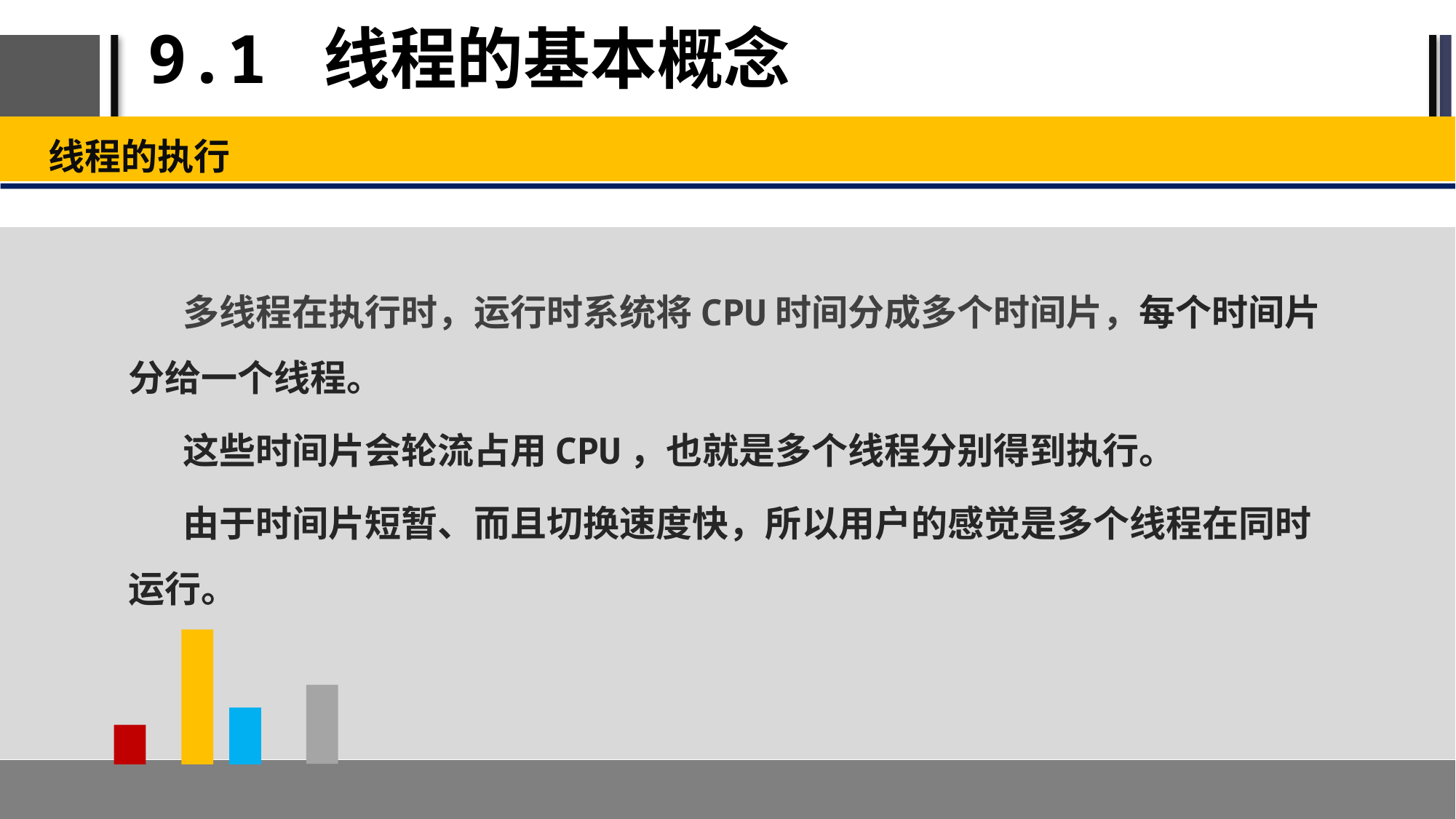

# 9.1 线程的基本概念

线程的执行

多线程在执行时，运行时系统将CPU时间分成多个时间片，每个时间片分给一个线程。
这些时间片会轮流占用CPU，也就是多个线程分别得到执行。
由于时间片短暂、而且切换速度快，所以用户的感觉是多个线程在同时运行。